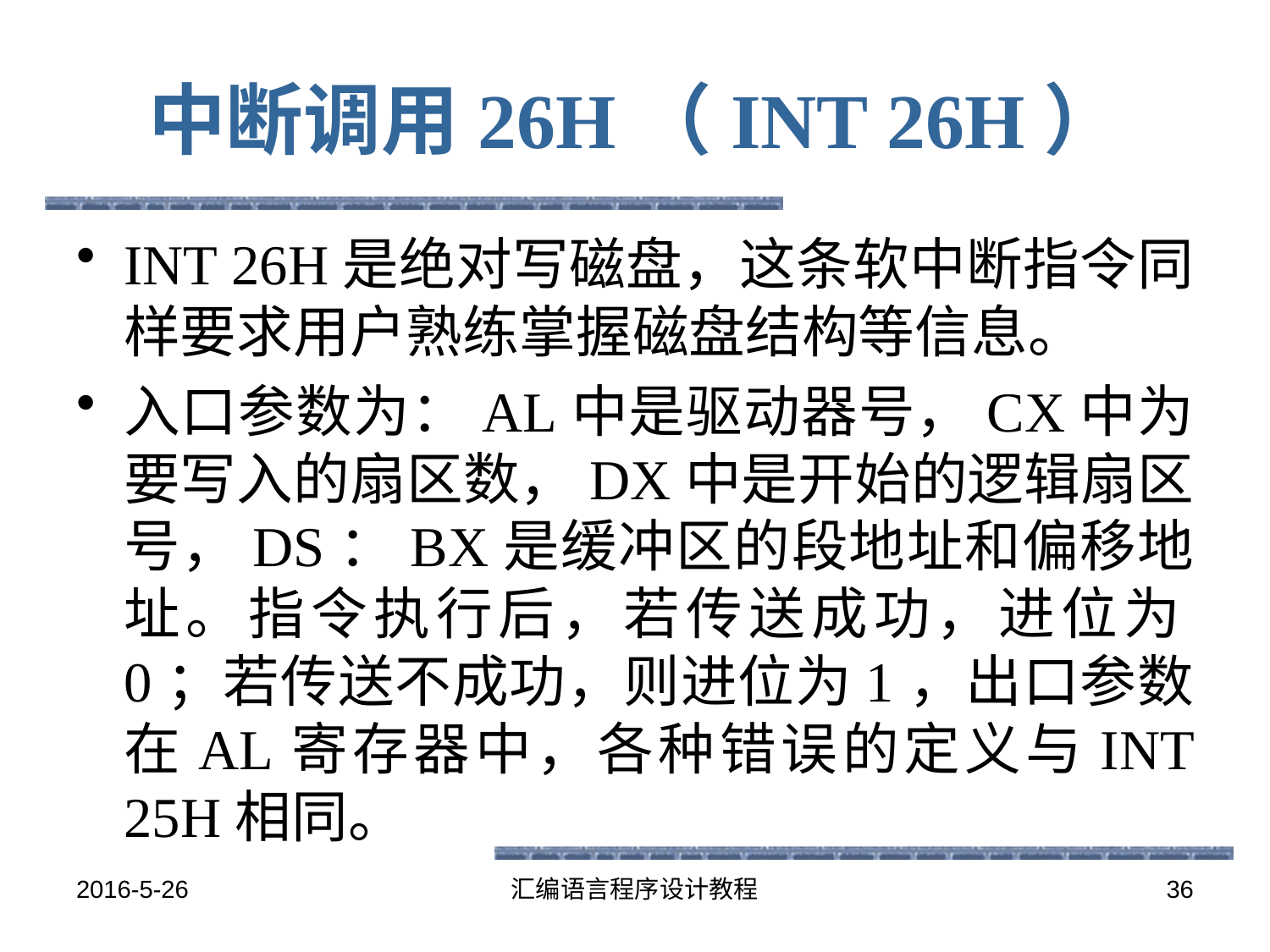

# 中断调用26H（INT 26H）
INT 26H是绝对写磁盘，这条软中断指令同样要求用户熟练掌握磁盘结构等信息。
入口参数为：AL中是驱动器号，CX中为要写入的扇区数，DX中是开始的逻辑扇区号，DS：BX是缓冲区的段地址和偏移地址。指令执行后，若传送成功，进位为0；若传送不成功，则进位为1，出口参数在AL寄存器中，各种错误的定义与INT 25H相同。
2016-5-26
汇编语言程序设计教程
36